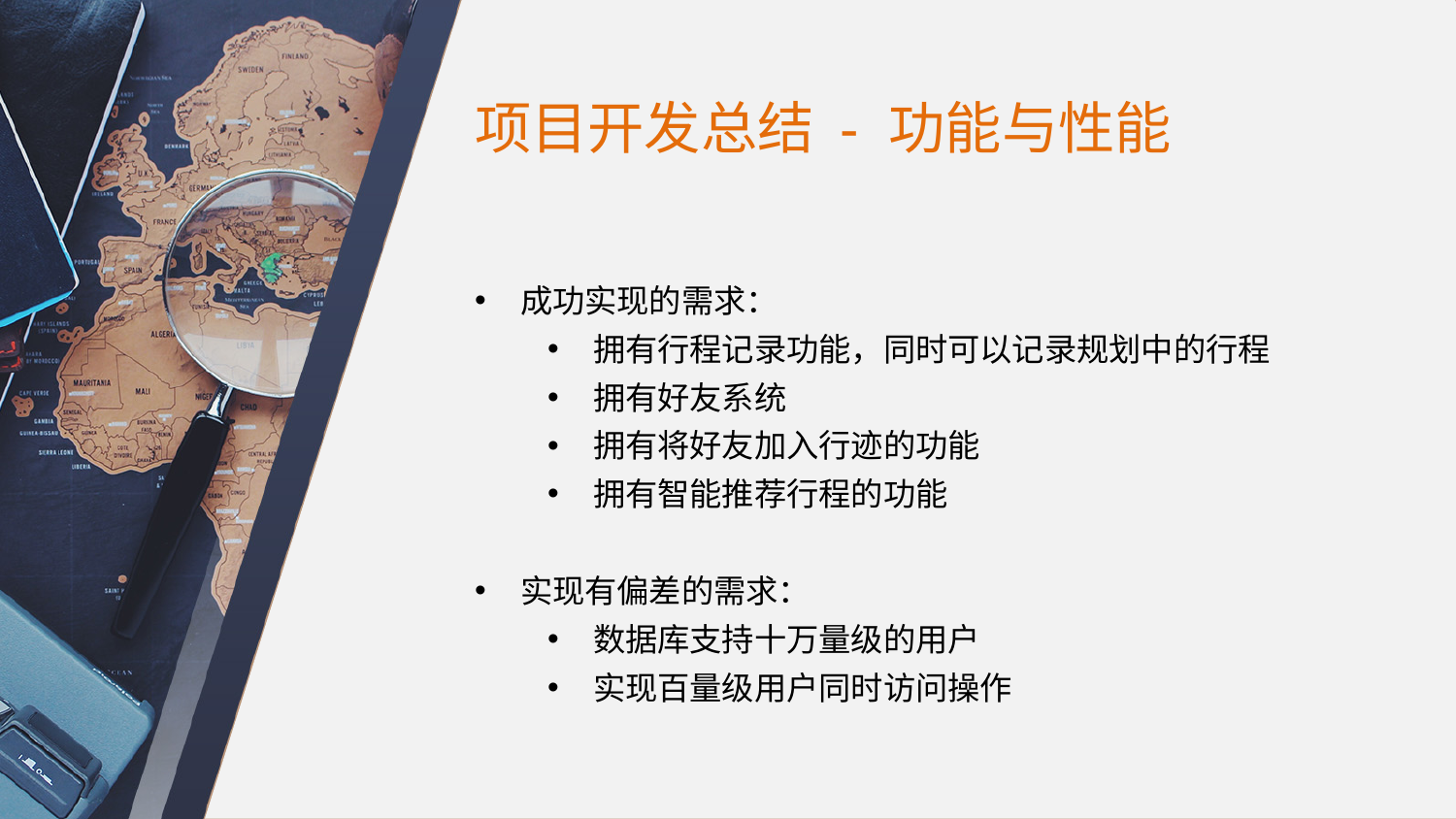

# 项目开发总结 - 功能与性能
成功实现的需求：
拥有行程记录功能，同时可以记录规划中的行程
拥有好友系统
拥有将好友加入行迹的功能
拥有智能推荐行程的功能

实现有偏差的需求：
数据库支持十万量级的用户
实现百量级用户同时访问操作